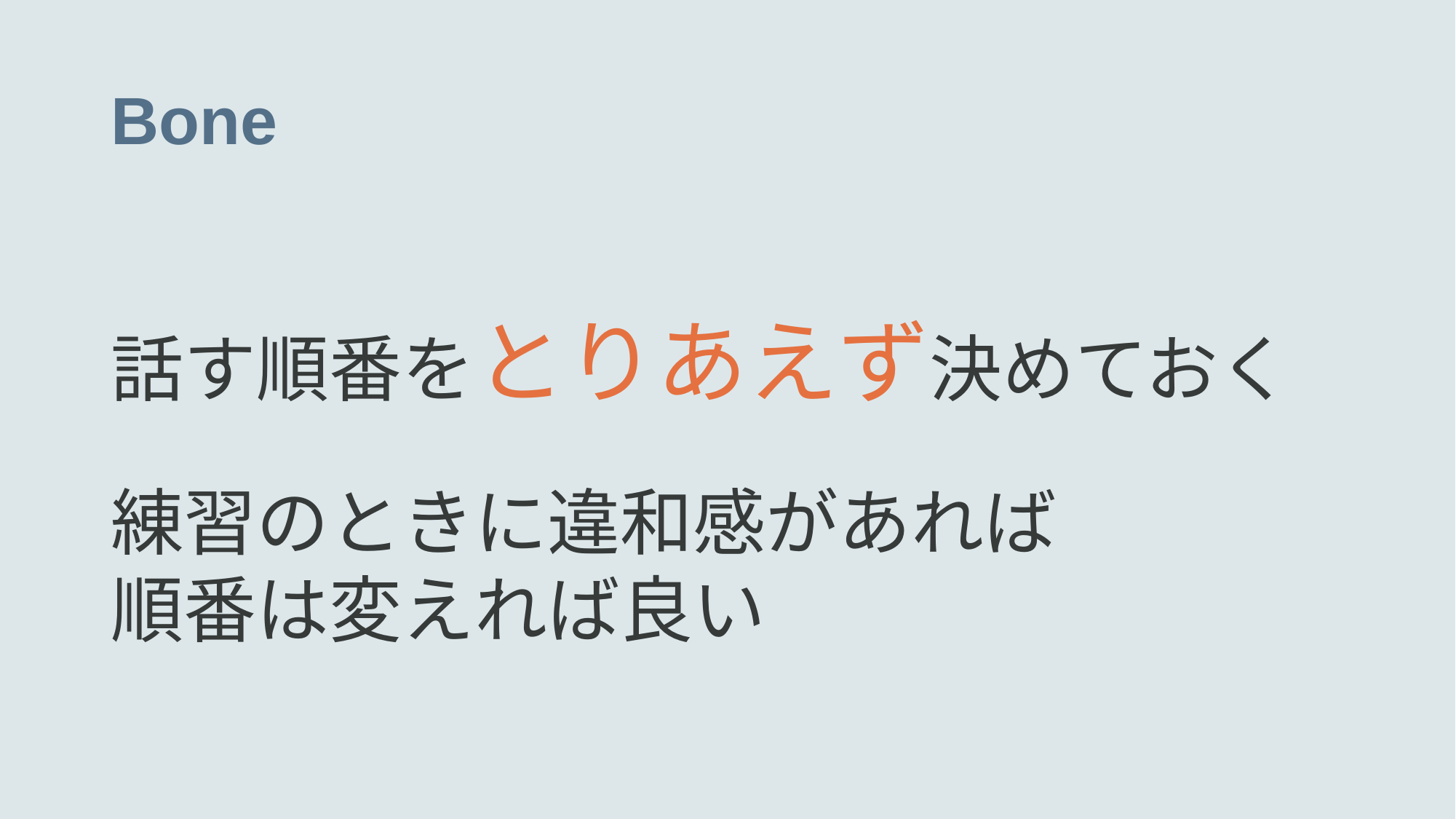

# Bone
話す順番をとりあえず決めておく

練習のときに違和感があれば
順番は変えれば良い